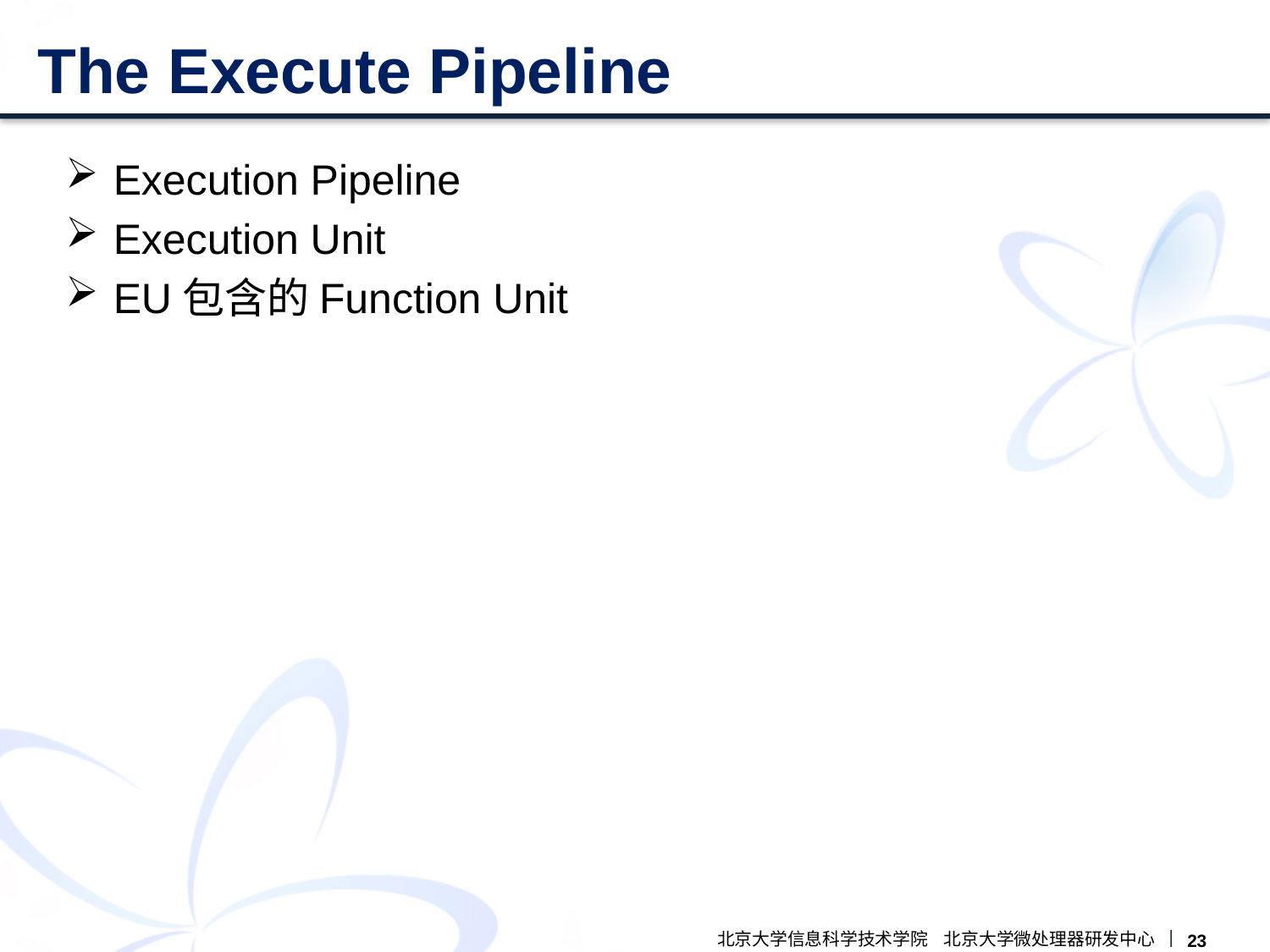

# The Execute Pipeline
Execution Pipeline
Execution Unit
EU包含的Function Unit